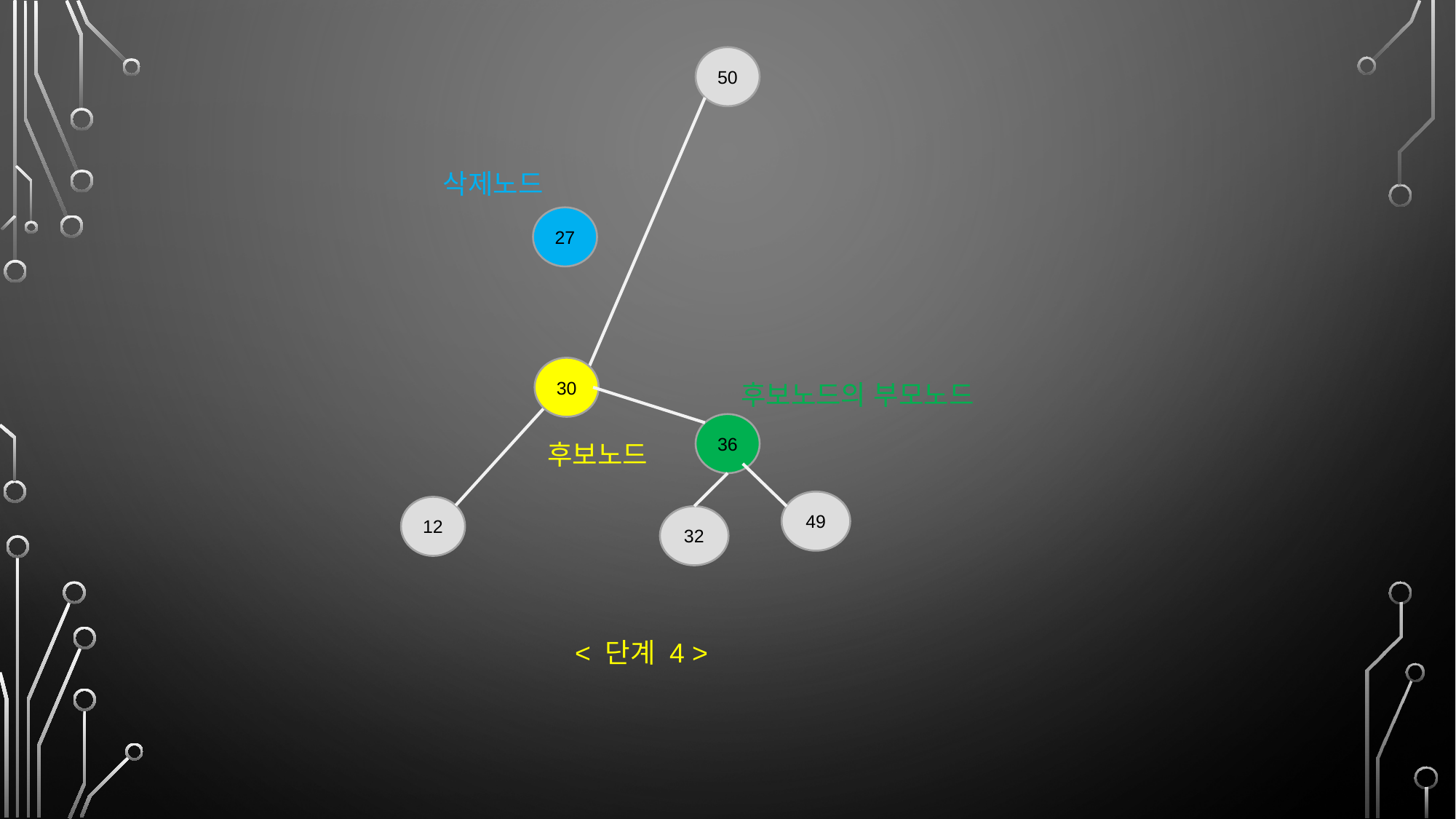

50
삭제노드
27
30
후보노드의 부모노드
36
후보노드
49
12
32
< 단계 4 >